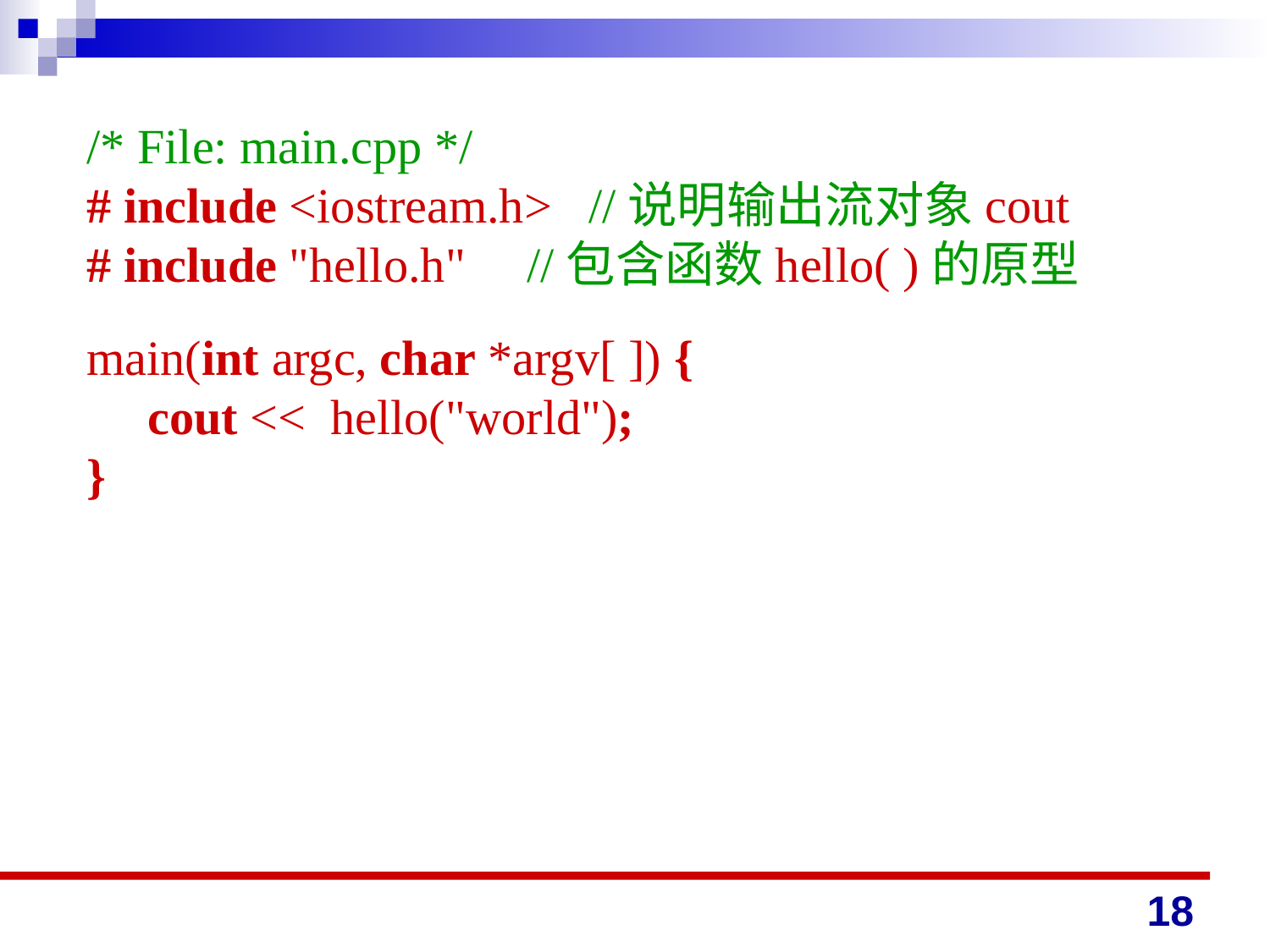

/* File: main.cpp */
# include <iostream.h>   //说明输出流对象cout
# include "hello.h"     //包含函数hello( )的原型

main(int argc, char *argv[ ]) {
　cout <<  hello("world");
}
18